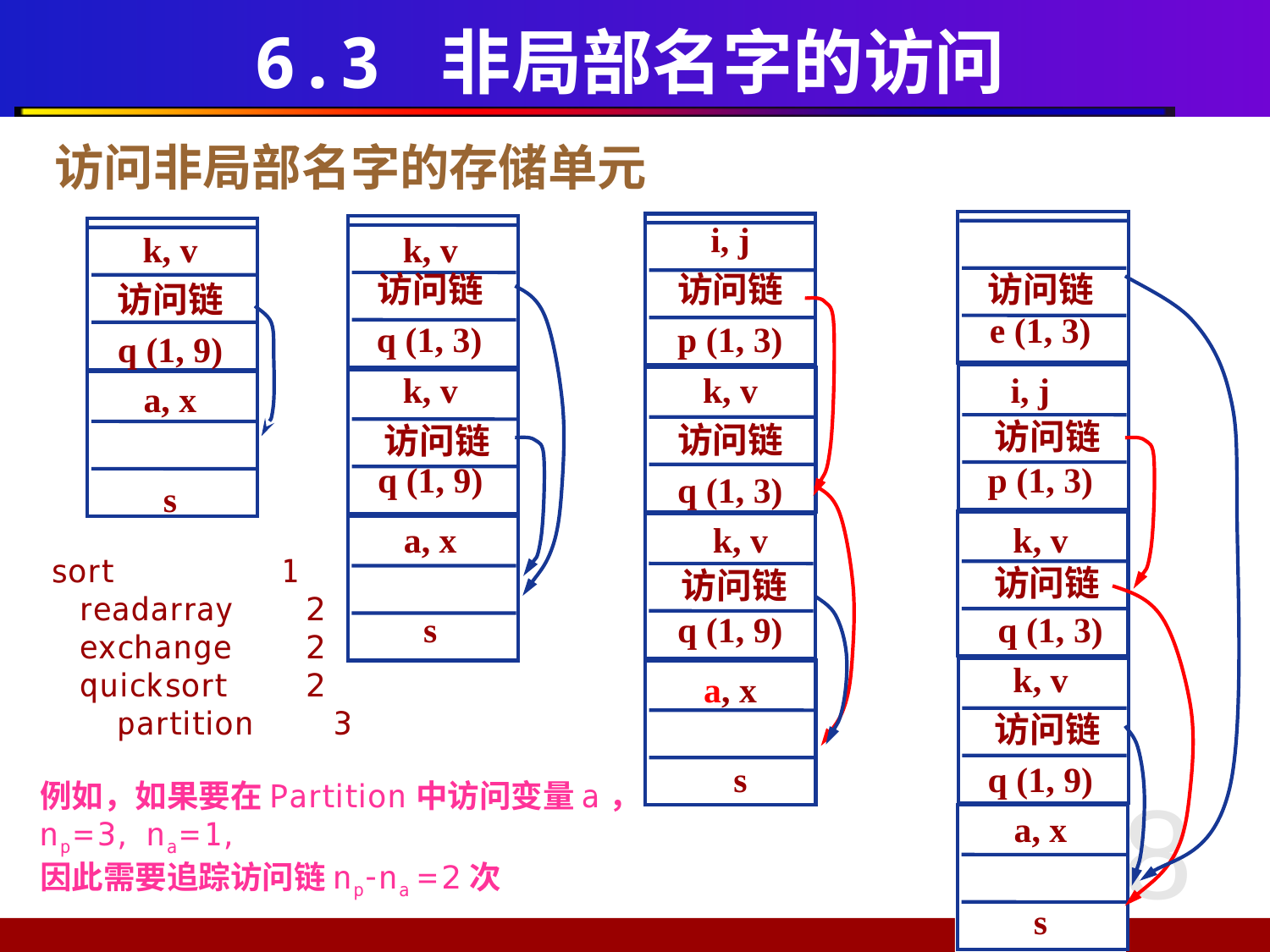

# 6.3 非局部名字的访问
访问非局部名字的存储单元

k, v
访问链

q (1, 3)

k, v

访问链

q (1, 9)

a, x

s

i, j

k, v

访问链

q (1, 9)

a, x

s

访问链
访问链

e (1, 3)

p (1, 3)

k, v
i, j

访问链

访问链

p (1, 3)

q (1, 3)

k, v
k, v
sort	           1
   readarray	2
   exchange	2
   quicksort	2
       partition	   3
访问链

访问链

q (1, 9)
q (1, 3)

k, v

a, x
访问链

s
q (1, 9)

8
例如，如果要在Partition中访问变量a，
np=3,  na=1,
因此需要追踪访问链np-na =2次

a, x

s